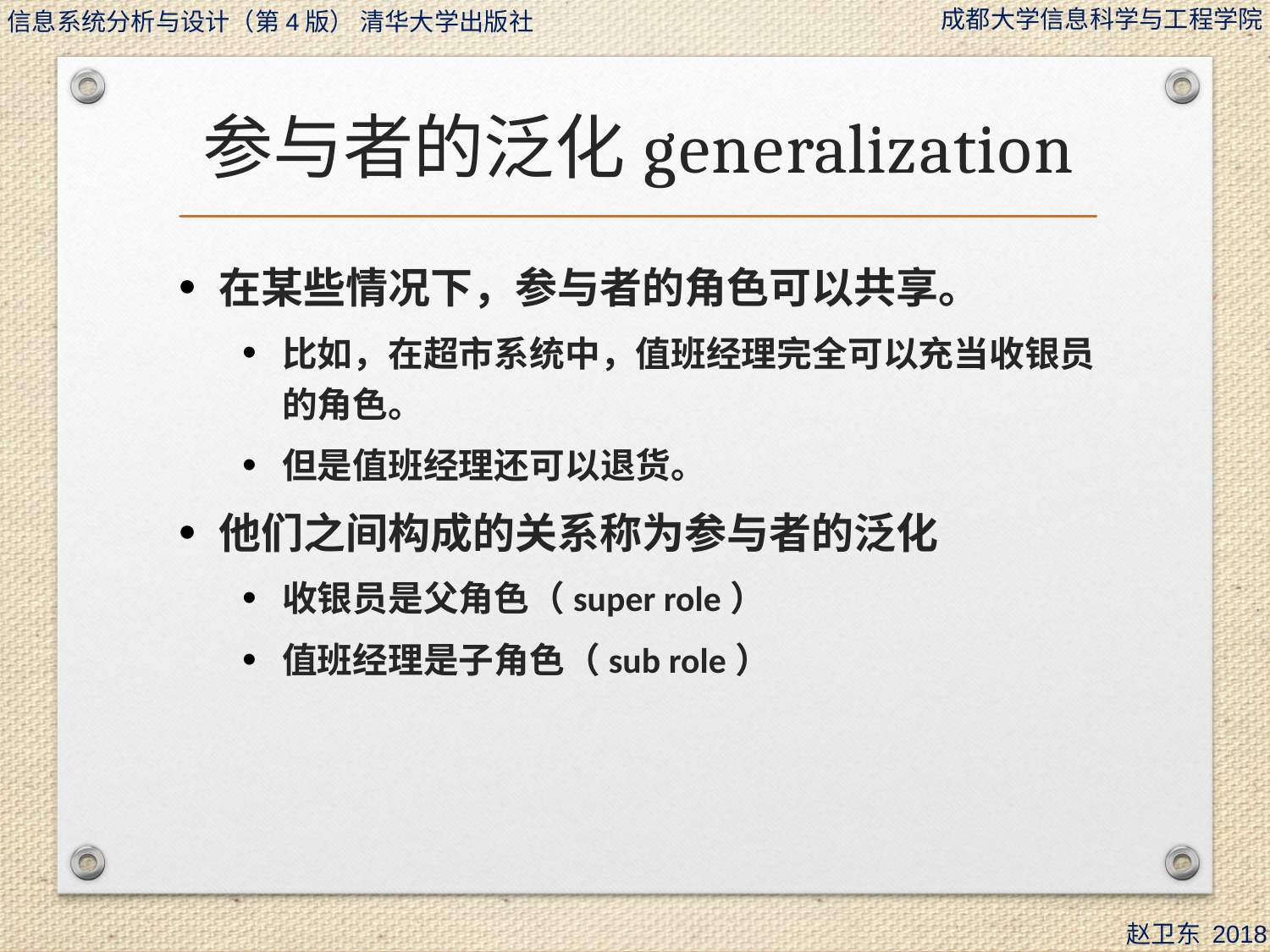

# 参与者的泛化generalization
在某些情况下，参与者的角色可以共享。
比如，在超市系统中，值班经理完全可以充当收银员的角色。
但是值班经理还可以退货。
他们之间构成的关系称为参与者的泛化
收银员是父角色（super role）
值班经理是子角色（sub role）